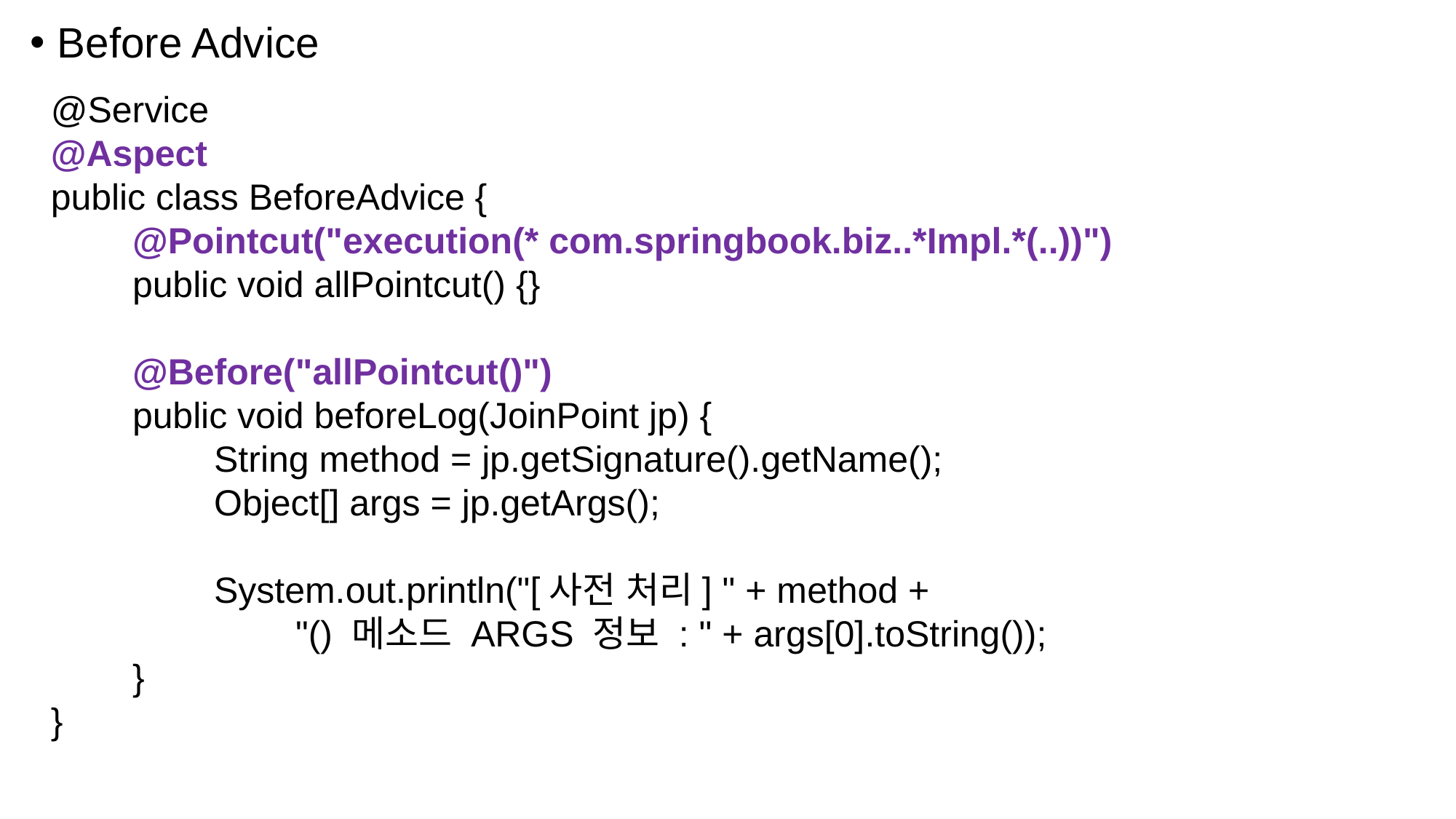

Before Advice
@Service
@Aspect
public class BeforeAdvice {
        @Pointcut("execution(* com.springbook.biz..*Impl.*(..))")
        public void allPointcut() {}

        @Before("allPointcut()")
        public void beforeLog(JoinPoint jp) {
                String method = jp.getSignature().getName();
                Object[] args = jp.getArgs();

                System.out.println("[사전 처리] " + method +
                        "() 메소드 ARGS 정보 : " + args[0].toString());
        }
}